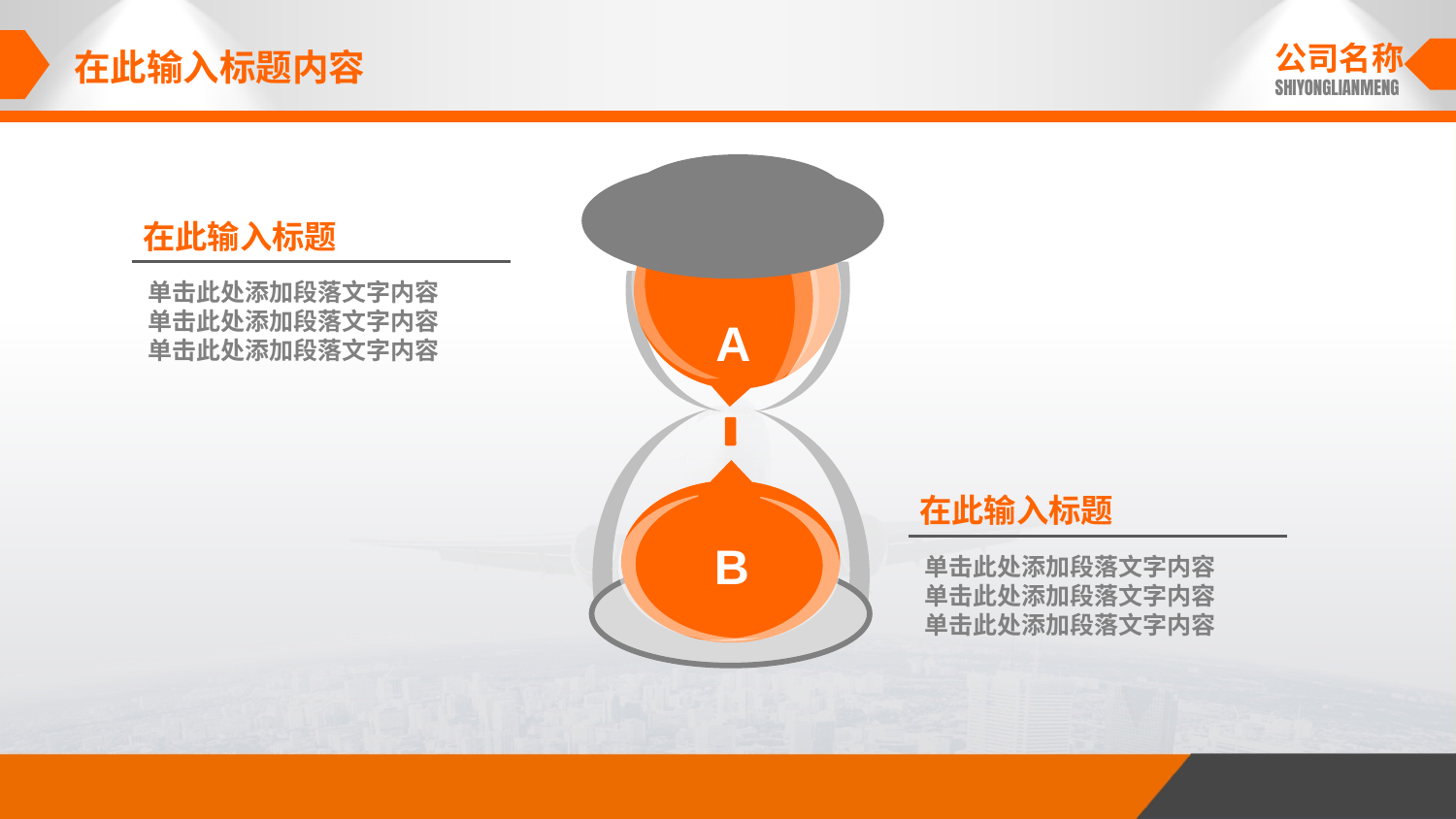

公司名称
SHIYONGLIANMENG

在此输入标题内容

A
在此输入标题
单击此处添加段落文字内容
单击此处添加段落文字内容
单击此处添加段落文字内容

B

在此输入标题
单击此处添加段落文字内容
单击此处添加段落文字内容
单击此处添加段落文字内容